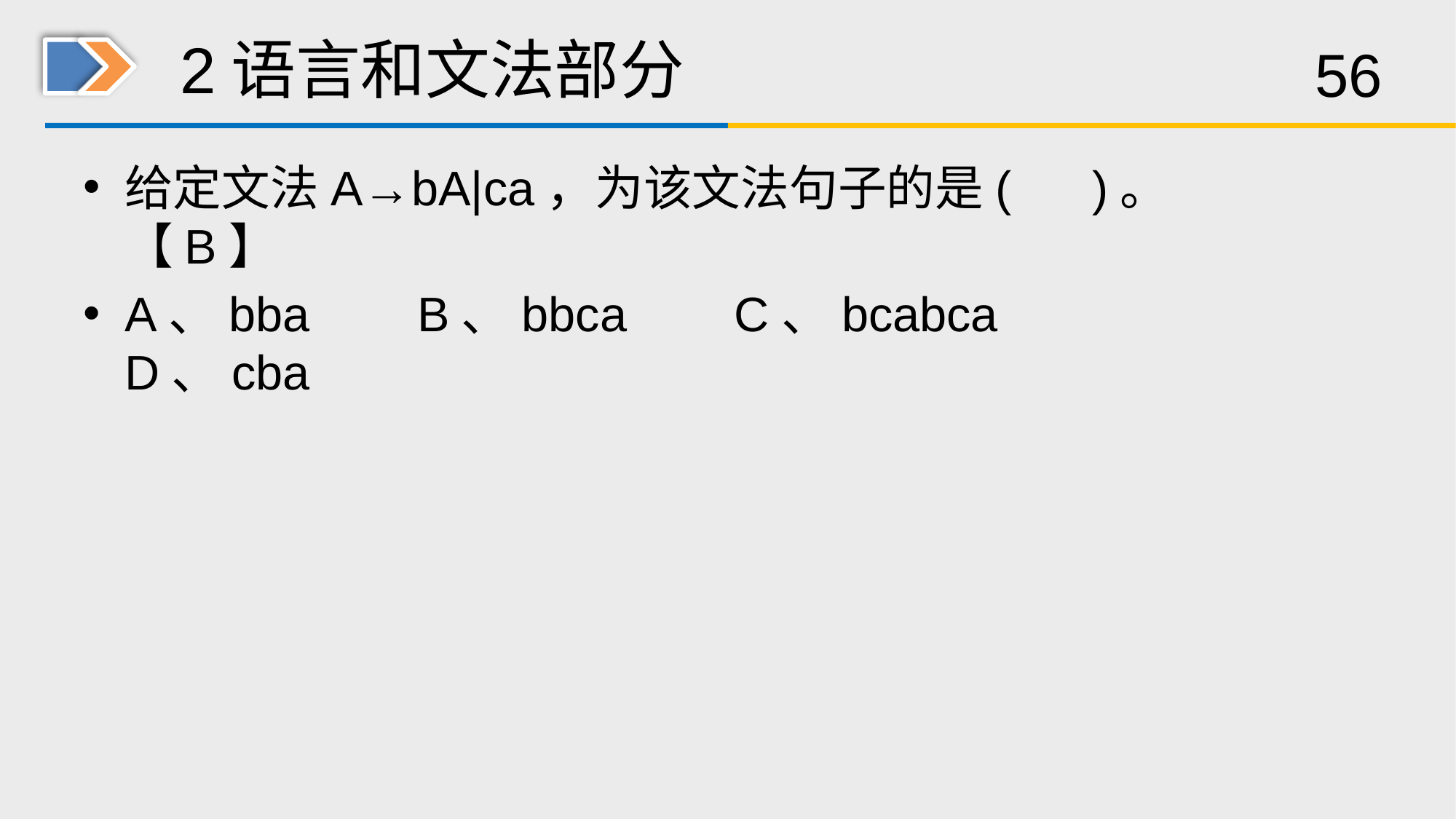

# 2语言和文法部分
56
给定文法A→bA|ca，为该文法句子的是(      )。【B】
A、bba        B、bbca        C、bcabca         D、cba